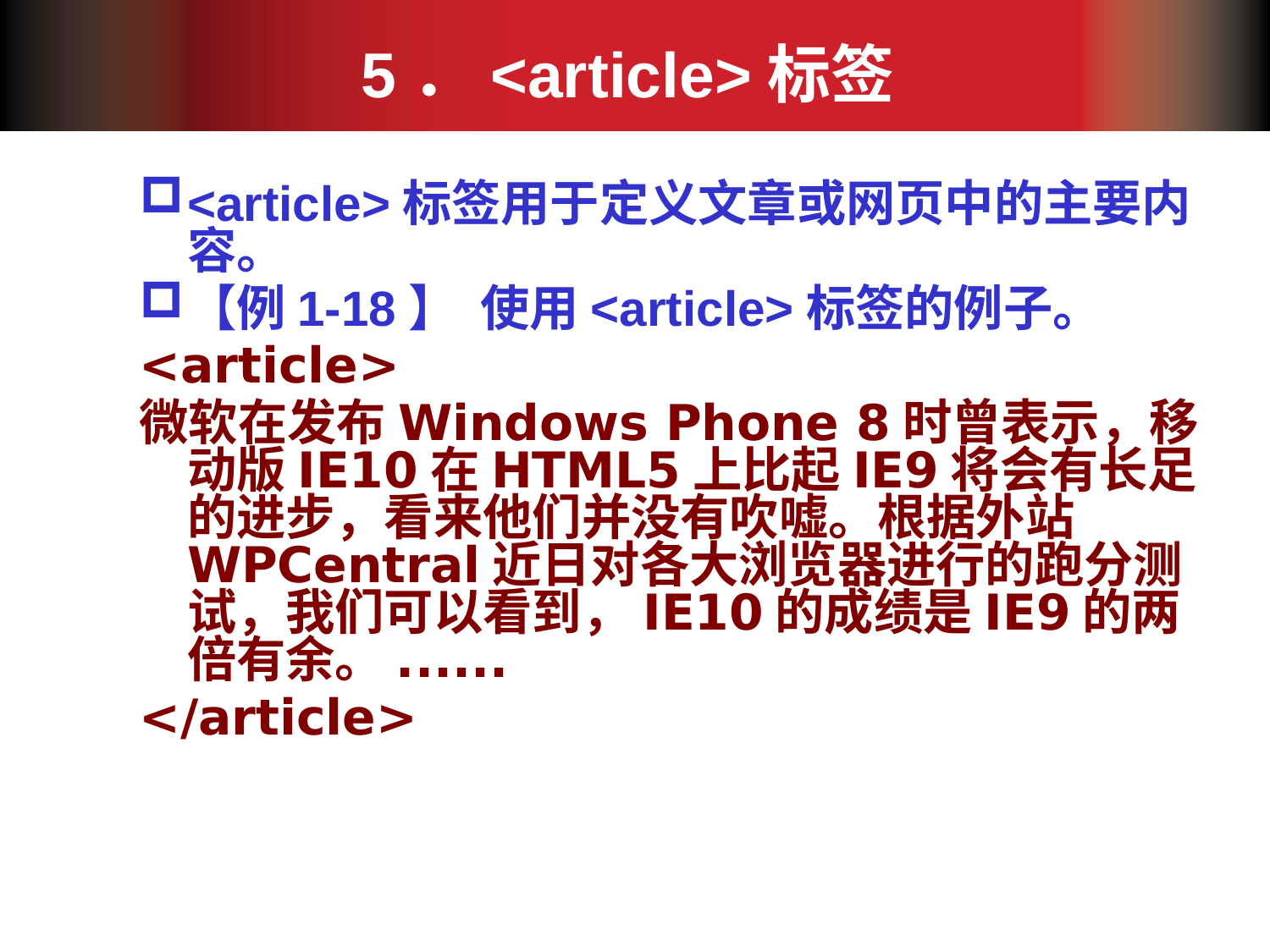

# 5．<article>标签
<article>标签用于定义文章或网页中的主要内容。
【例1-18】  使用<article>标签的例子。
<article>
微软在发布Windows Phone 8时曾表示，移动版IE10在HTML5上比起IE9将会有长足的进步，看来他们并没有吹嘘。根据外站WPCentral近日对各大浏览器进行的跑分测试，我们可以看到，IE10的成绩是IE9的两倍有余。......
</article>